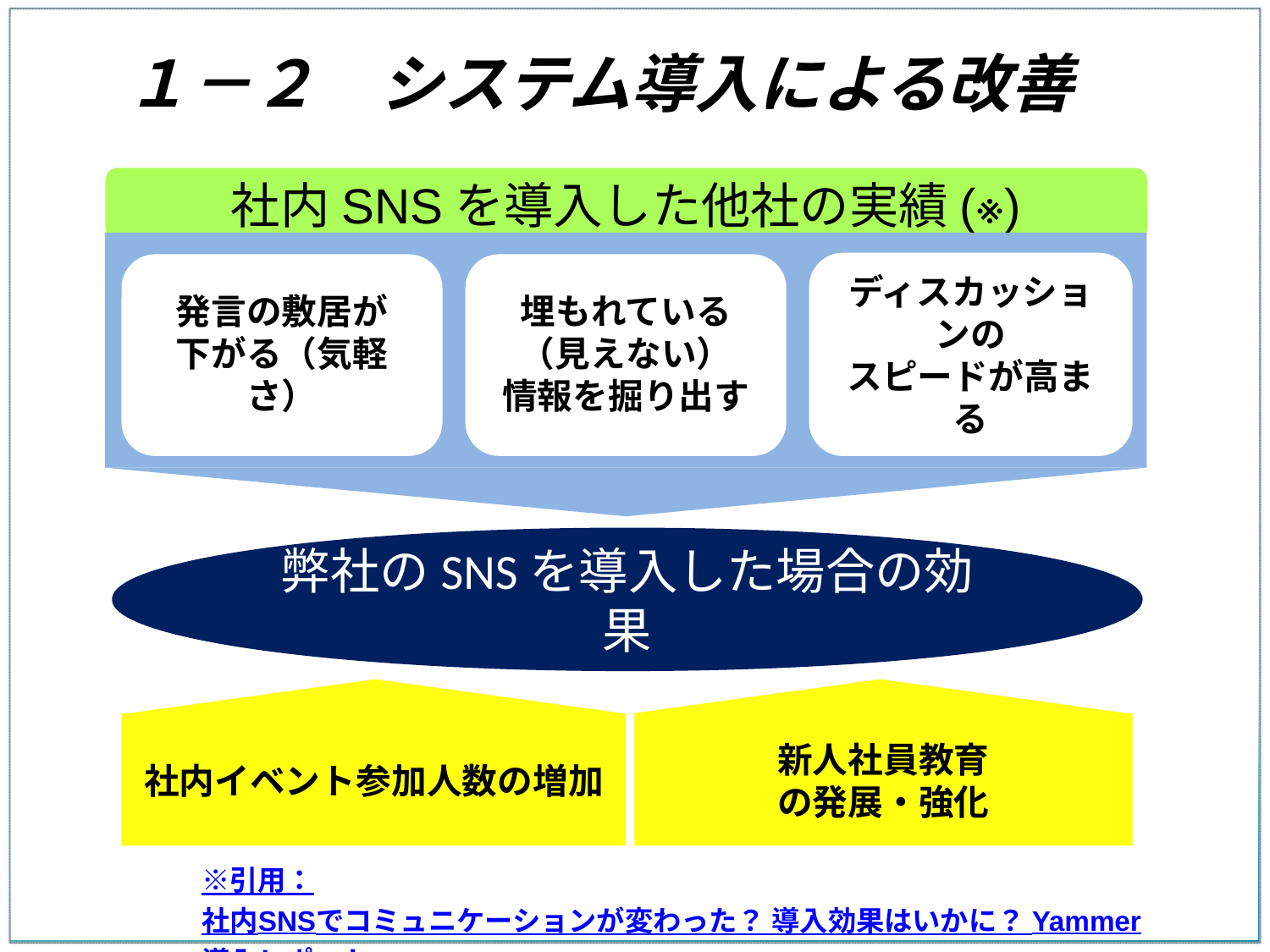

１－２　システム導入による改善
社内SNSを導入した他社の実績(※)

ディスカッションの
スピードが高まる
埋もれている
（見えない）
情報を掘り出す

発言の敷居が
下がる（気軽さ）

弊社のSNSを導入した場合の効果

社内イベント参加人数の増加

新人社員教育
の発展・強化
※引用：
社内SNSでコミュニケーションが変わった？ 導入効果はいかに？ Yammer導入レポート